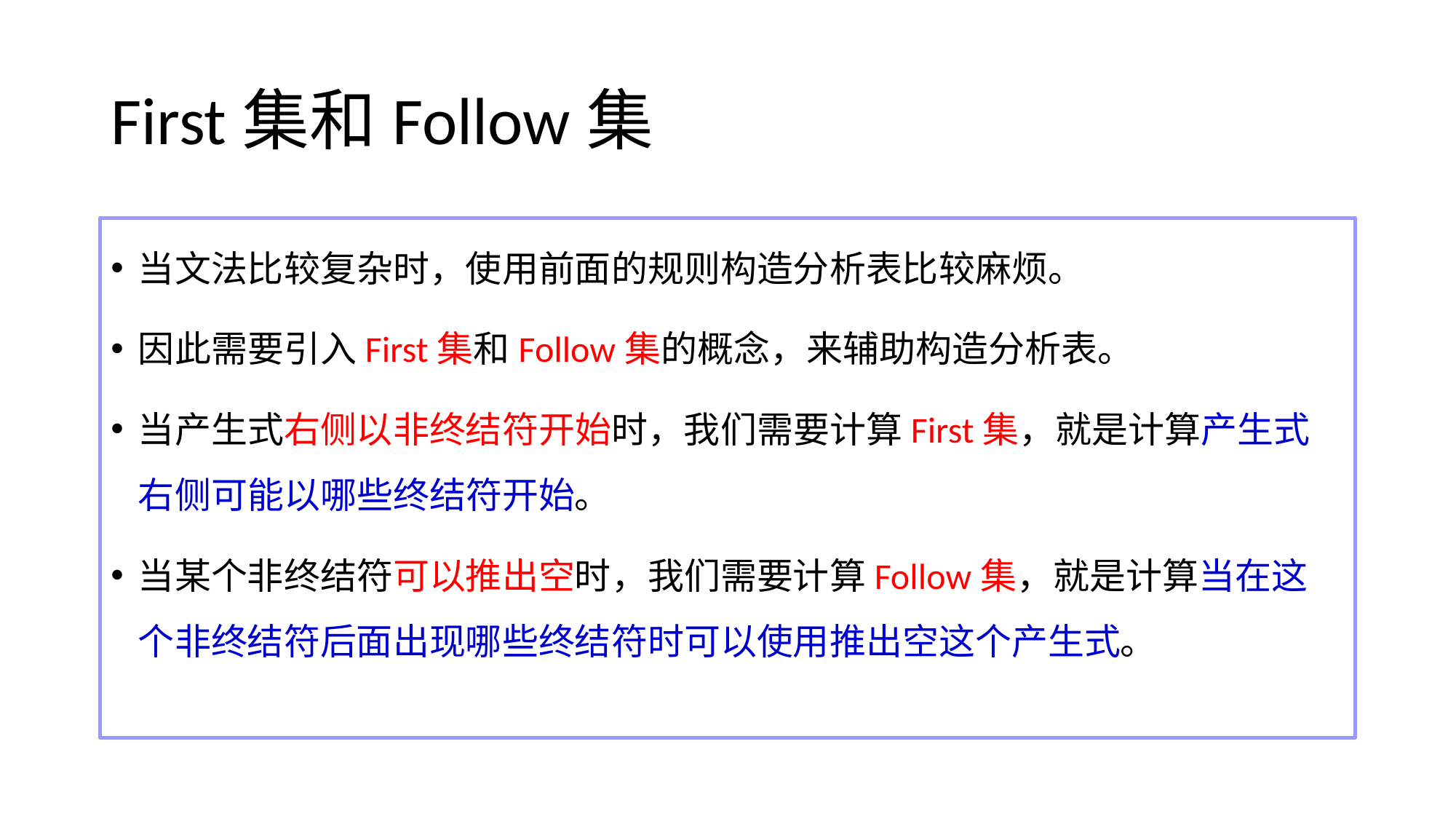

# First集和Follow集
当文法比较复杂时，使用前面的规则构造分析表比较麻烦。
因此需要引入First集和Follow集的概念，来辅助构造分析表。
当产生式右侧以非终结符开始时，我们需要计算First集，就是计算产生式右侧可能以哪些终结符开始。
当某个非终结符可以推出空时，我们需要计算Follow集，就是计算当在这个非终结符后面出现哪些终结符时可以使用推出空这个产生式。